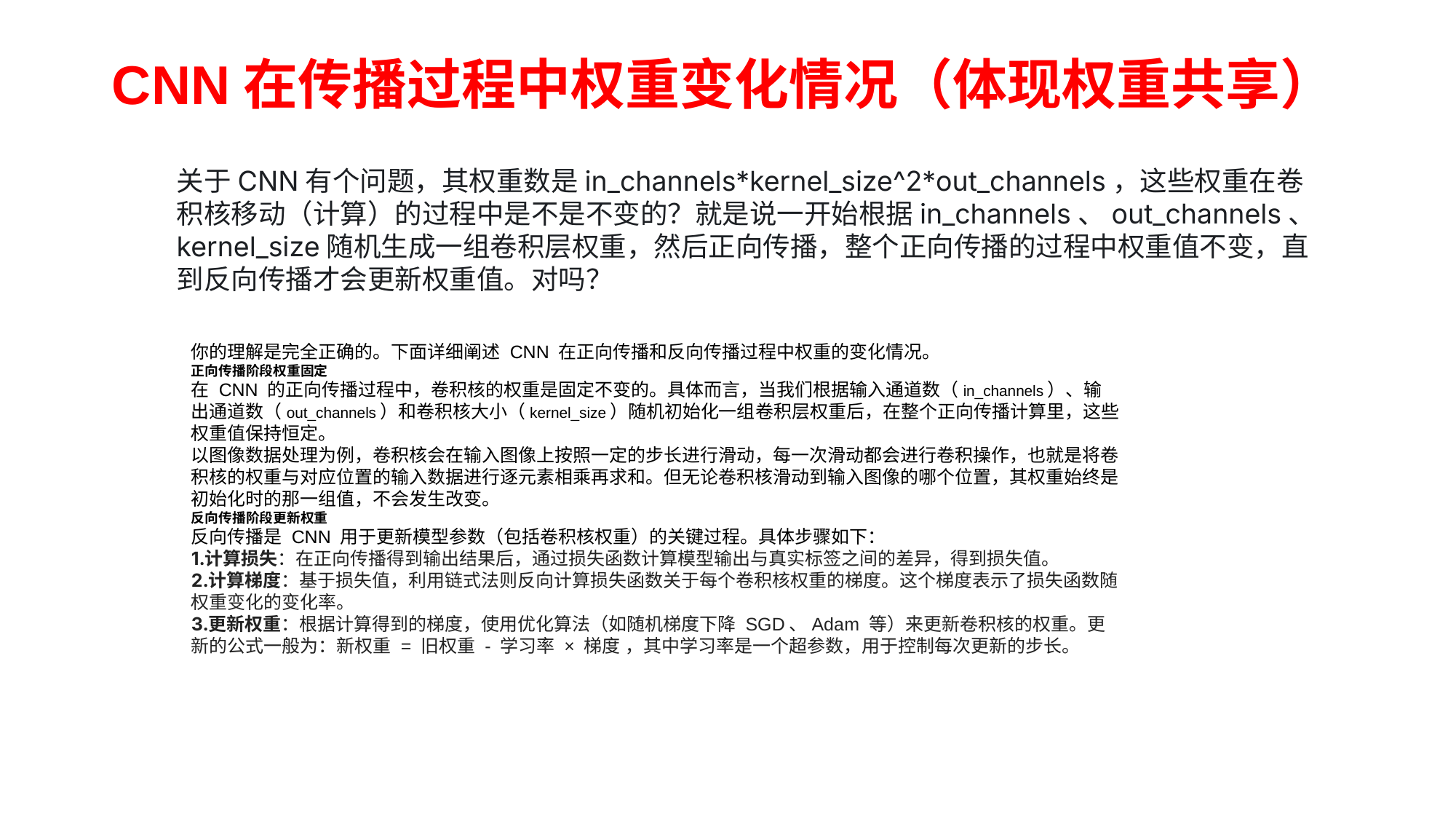

CNN在传播过程中权重变化情况（体现权重共享）
关于CNN有个问题，其权重数是in_channels*kernel_size^2*out_channels，这些权重在卷积核移动（计算）的过程中是不是不变的？就是说一开始根据in_channels、out_channels、kernel_size随机生成一组卷积层权重，然后正向传播，整个正向传播的过程中权重值不变，直到反向传播才会更新权重值。对吗？
你的理解是完全正确的。下面详细阐述 CNN 在正向传播和反向传播过程中权重的变化情况。
正向传播阶段权重固定
在 CNN 的正向传播过程中，卷积核的权重是固定不变的。具体而言，当我们根据输入通道数（in_channels）、输出通道数（out_channels）和卷积核大小（kernel_size）随机初始化一组卷积层权重后，在整个正向传播计算里，这些权重值保持恒定。
以图像数据处理为例，卷积核会在输入图像上按照一定的步长进行滑动，每一次滑动都会进行卷积操作，也就是将卷积核的权重与对应位置的输入数据进行逐元素相乘再求和。但无论卷积核滑动到输入图像的哪个位置，其权重始终是初始化时的那一组值，不会发生改变。
反向传播阶段更新权重
反向传播是 CNN 用于更新模型参数（包括卷积核权重）的关键过程。具体步骤如下：
计算损失：在正向传播得到输出结果后，通过损失函数计算模型输出与真实标签之间的差异，得到损失值。
计算梯度：基于损失值，利用链式法则反向计算损失函数关于每个卷积核权重的梯度。这个梯度表示了损失函数随权重变化的变化率。
更新权重：根据计算得到的梯度，使用优化算法（如随机梯度下降 SGD、Adam 等）来更新卷积核的权重。更新的公式一般为：新权重 = 旧权重 - 学习率 × 梯度 ，其中学习率是一个超参数，用于控制每次更新的步长。